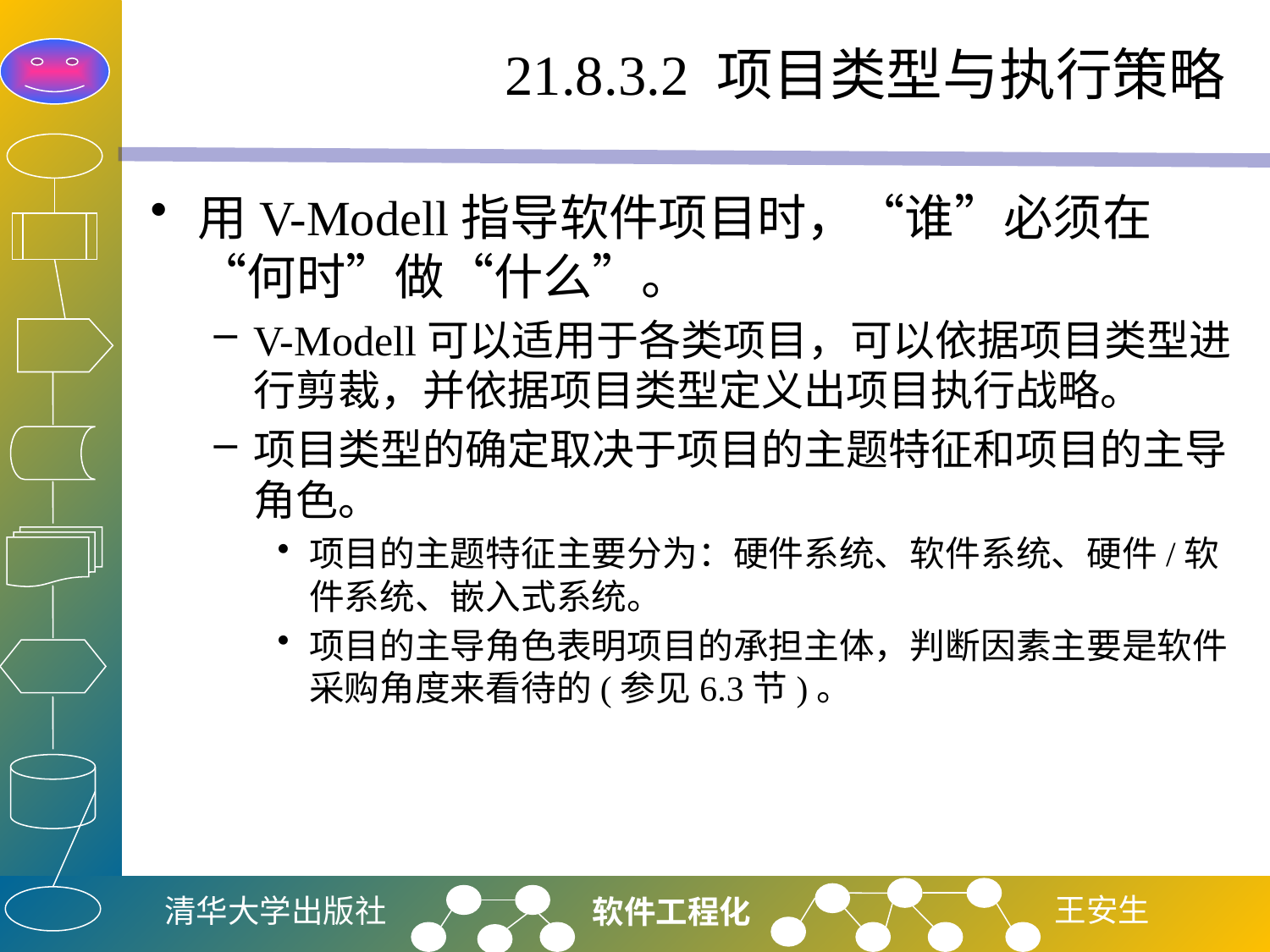

# 21.8.3.2 项目类型与执行策略
用V-Modell指导软件项目时，“谁”必须在“何时”做“什么”。
V-Modell可以适用于各类项目，可以依据项目类型进行剪裁，并依据项目类型定义出项目执行战略。
项目类型的确定取决于项目的主题特征和项目的主导角色。
项目的主题特征主要分为：硬件系统、软件系统、硬件/软件系统、嵌入式系统。
项目的主导角色表明项目的承担主体，判断因素主要是软件采购角度来看待的(参见6.3节)。